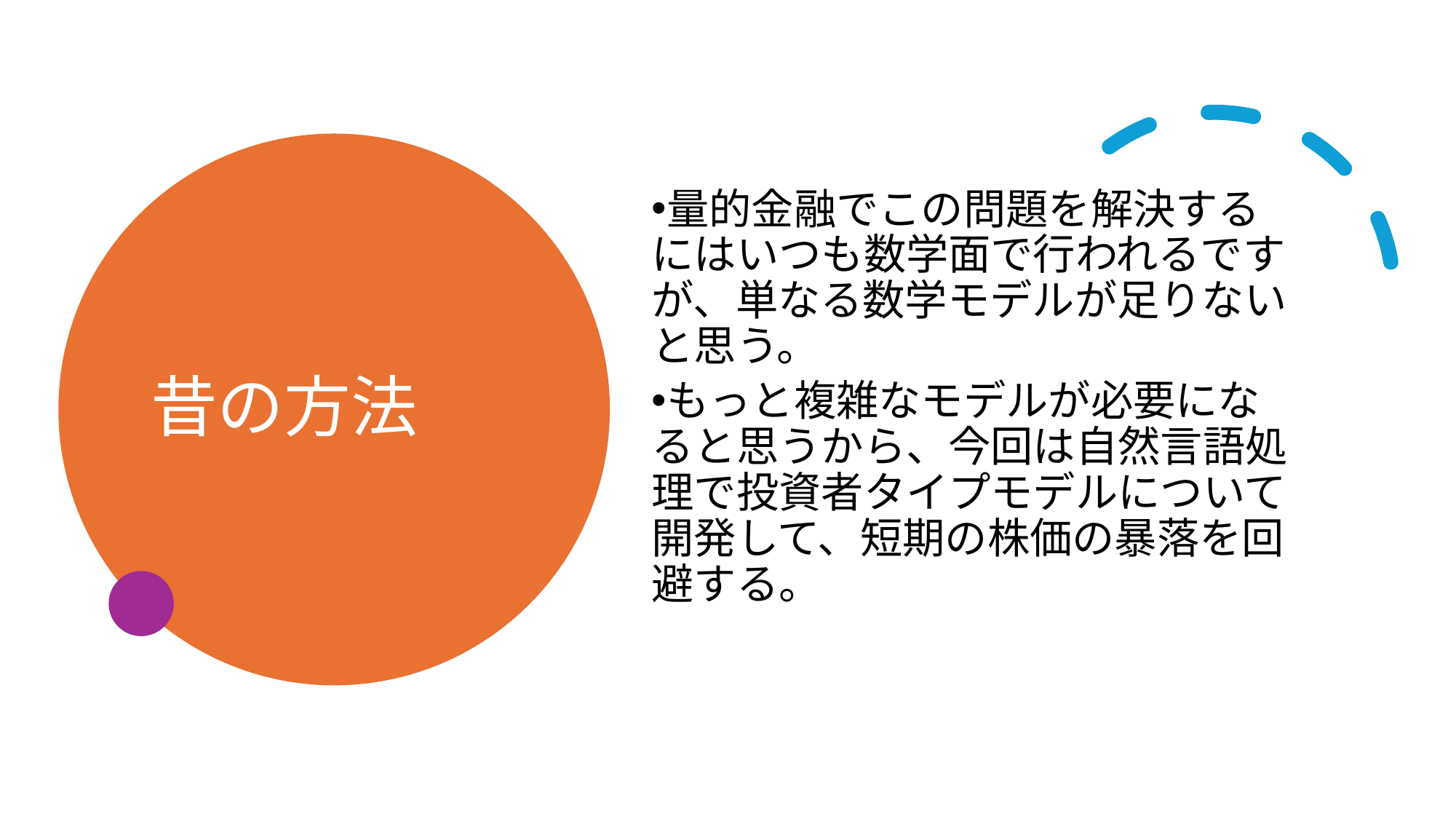

# 昔の方法
量的金融でこの問題を解決するにはいつも数学面で行われるですが、単なる数学モデルが足りないと思う。
もっと複雑なモデルが必要になると思うから、今回は自然言語処理で投資者タイプモデルについて開発して、短期の株価の暴落を回避する。